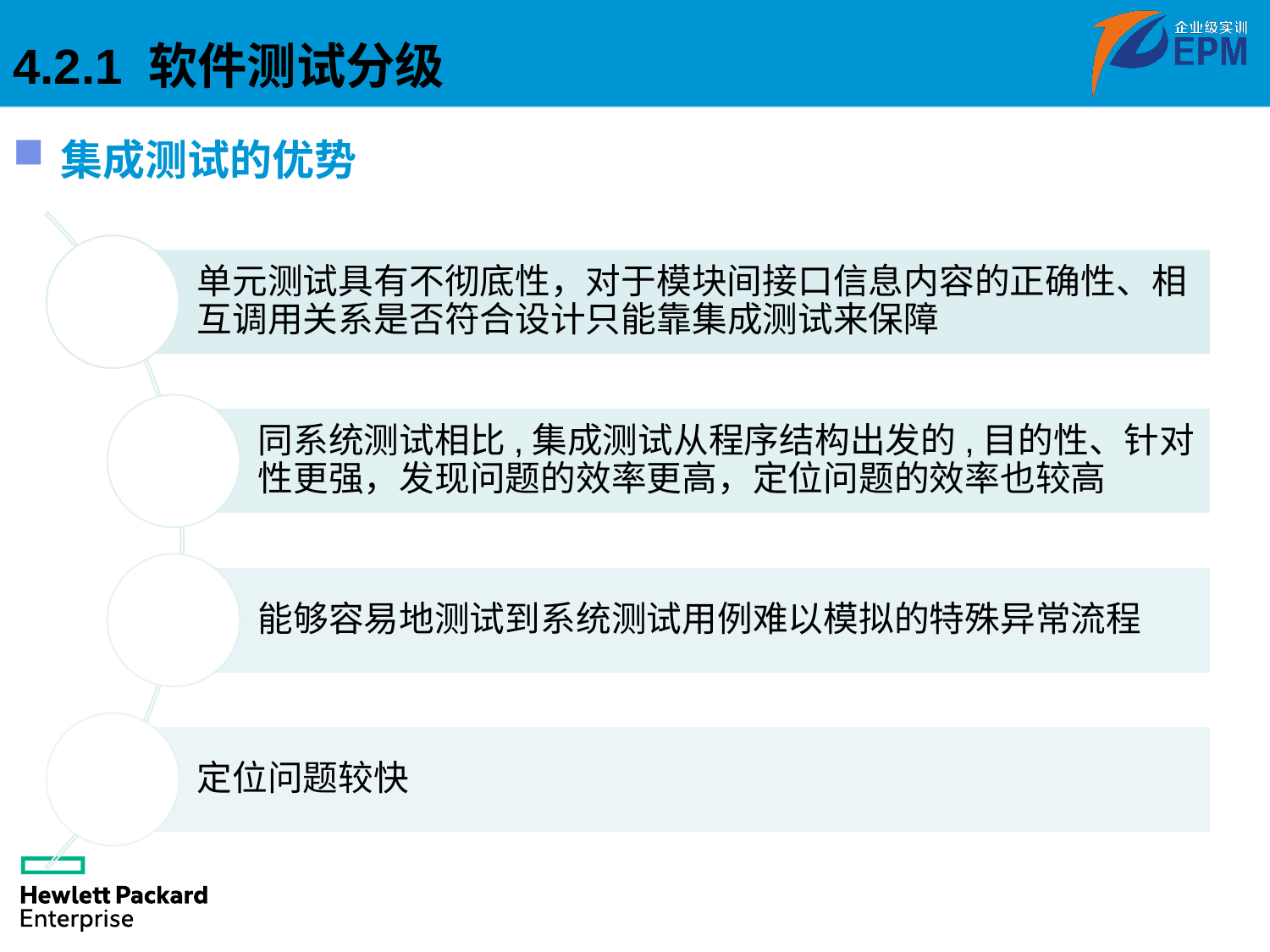

4.2.1 软件测试分级
集成测试的优势
单元测试具有不彻底性，对于模块间接口信息内容的正确性、相互调用关系是否符合设计只能靠集成测试来保障
同系统测试相比,集成测试从程序结构出发的,目的性、针对性更强，发现问题的效率更高，定位问题的效率也较高
能够容易地测试到系统测试用例难以模拟的特殊异常流程
定位问题较快